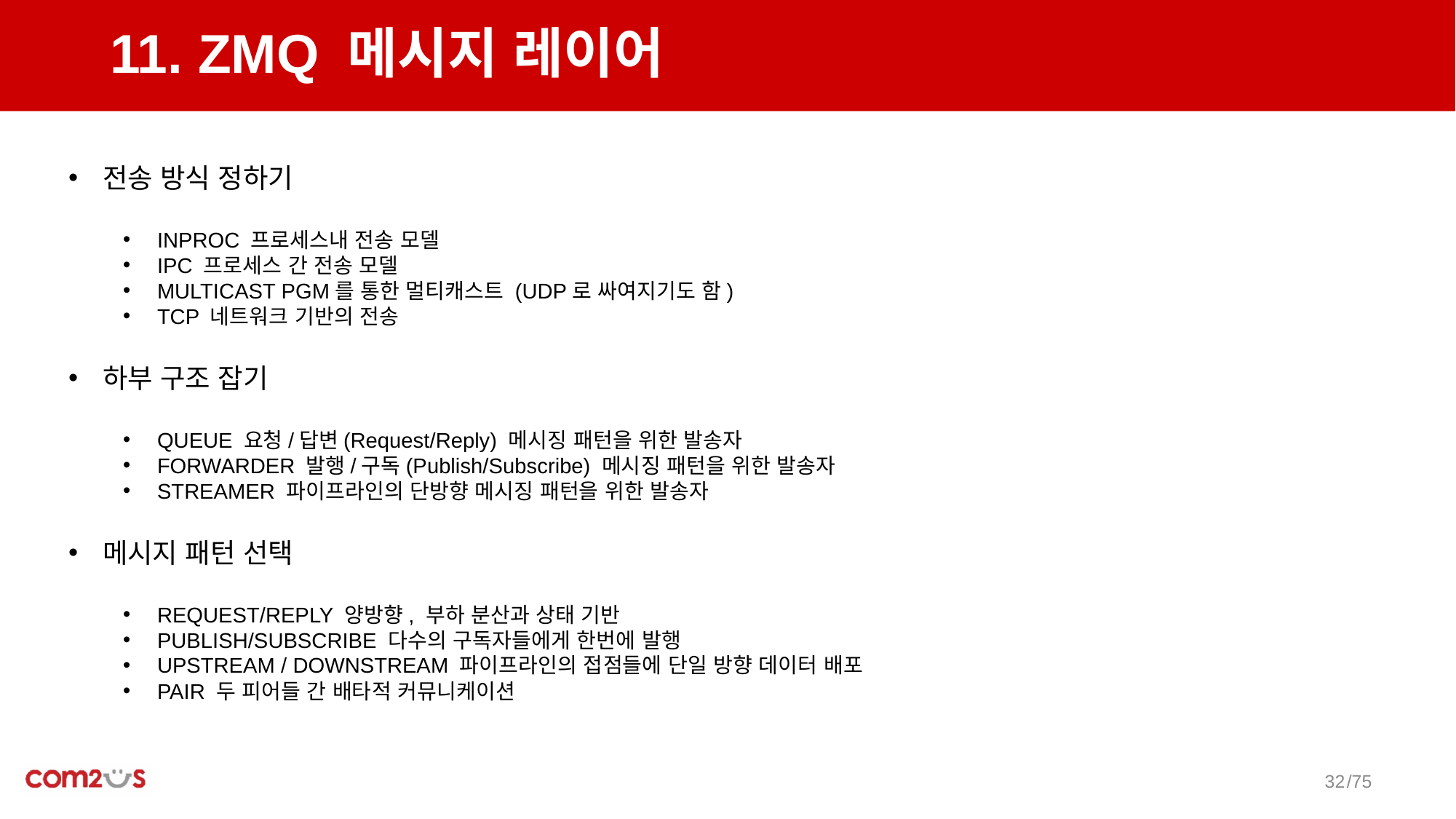

# 11. ZMQ 메시지 레이어
전송 방식 정하기

INPROC 프로세스내 전송 모델
IPC 프로세스 간 전송 모델
MULTICAST PGM를 통한 멀티캐스트 (UDP로 싸여지기도 함)
TCP 네트워크 기반의 전송

하부 구조 잡기

QUEUE 요청/답변(Request/Reply) 메시징 패턴을 위한 발송자
FORWARDER 발행/구독(Publish/Subscribe) 메시징 패턴을 위한 발송자
STREAMER 파이프라인의 단방향 메시징 패턴을 위한 발송자

메시지 패턴 선택

REQUEST/REPLY 양방향, 부하 분산과 상태 기반
PUBLISH/SUBSCRIBE 다수의 구독자들에게 한번에 발행
UPSTREAM / DOWNSTREAM 파이프라인의 접점들에 단일 방향 데이터 배포
PAIR 두 피어들 간 배타적 커뮤니케이션

32